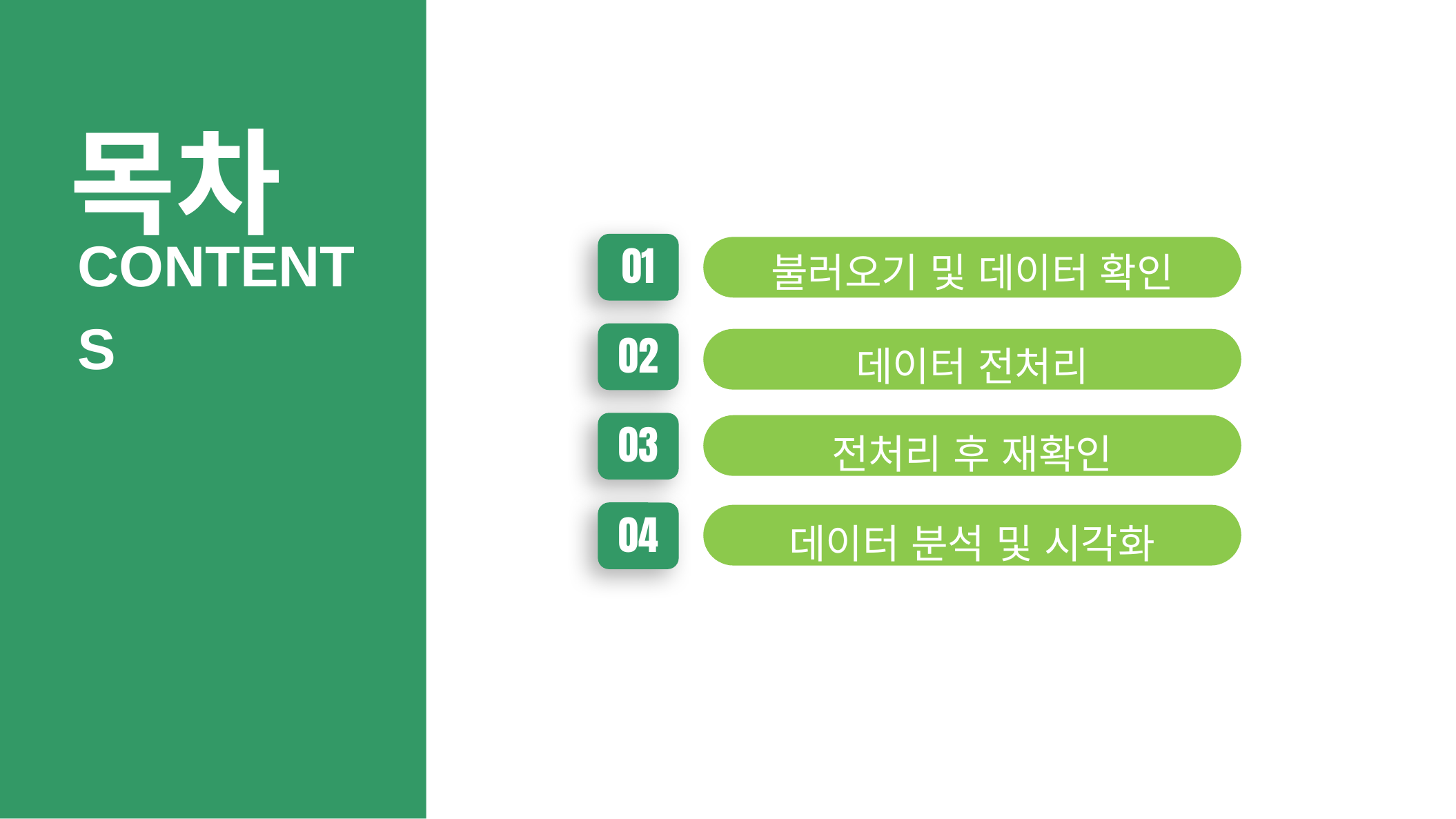

목차
contents
불러오기 및 데이터 확인
01

02
데이터 전처리

03
전처리 후 재확인

04
데이터 분석 및 시각화
相关标题文字

相关标题文字